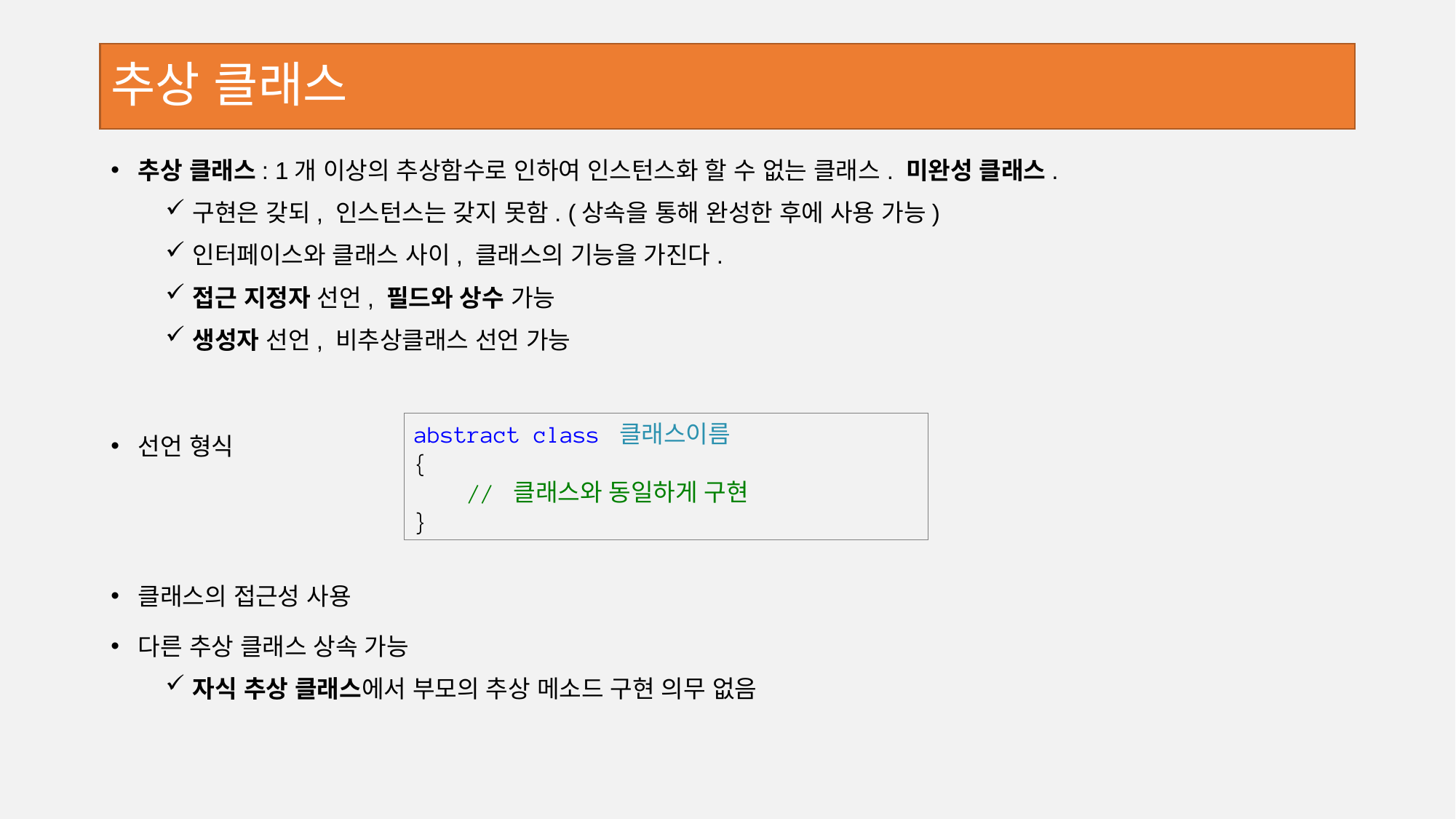

# 추상 클래스
추상 클래스: 1개 이상의 추상함수로 인하여 인스턴스화 할 수 없는 클래스. 미완성 클래스.
구현은 갖되, 인스턴스는 갖지 못함. (상속을 통해 완성한 후에 사용 가능)
인터페이스와 클래스 사이, 클래스의 기능을 가진다.
접근 지정자 선언, 필드와 상수 가능
생성자 선언, 비추상클래스 선언 가능

선언 형식

클래스의 접근성 사용
다른 추상 클래스 상속 가능
자식 추상 클래스에서 부모의 추상 메소드 구현 의무 없음

abstract class 클래스이름
{
    // 클래스와 동일하게 구현
}